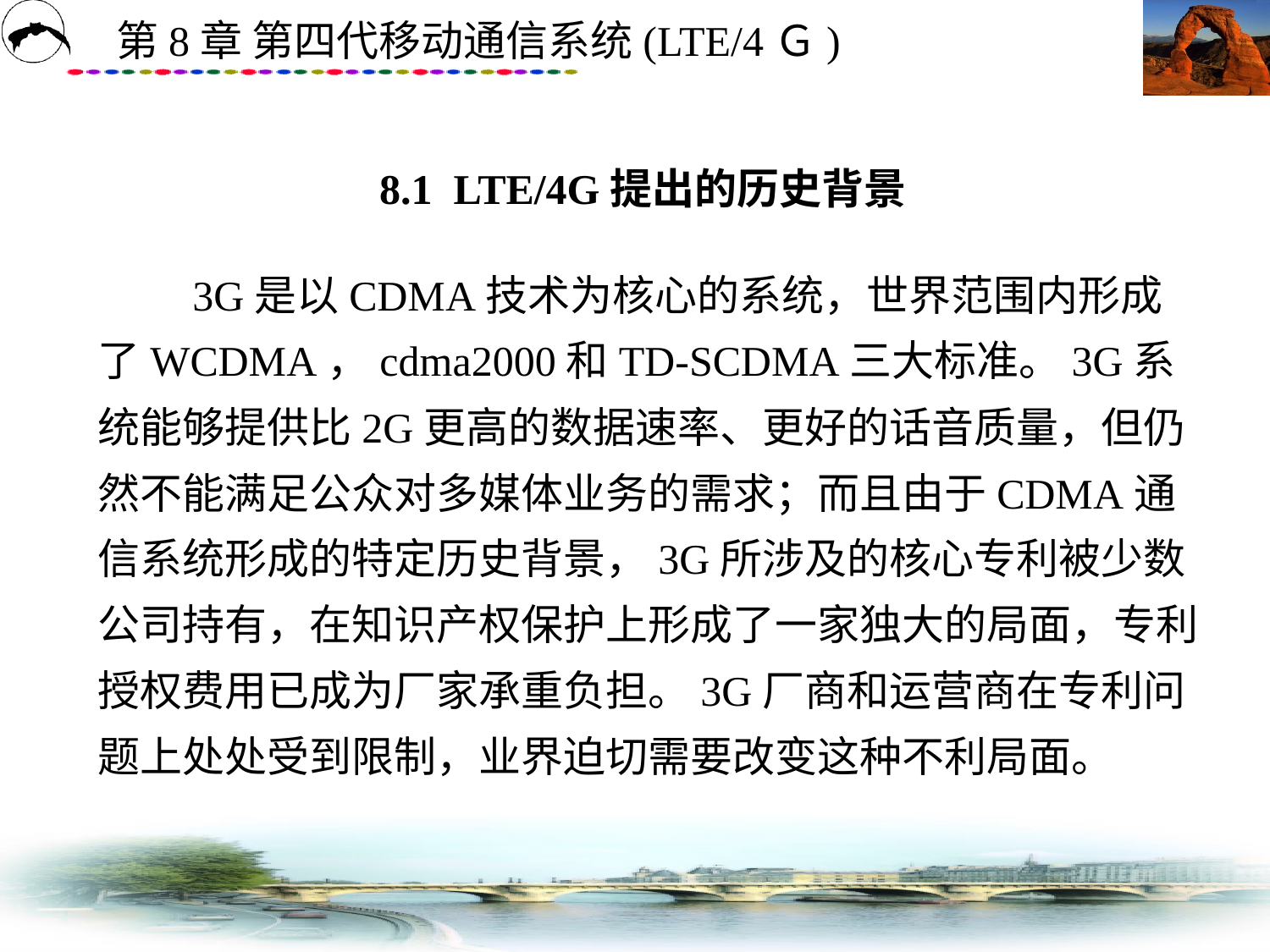

# 8.1  LTE/4G提出的历史背景

　　3G是以CDMA技术为核心的系统，世界范围内形成了WCDMA，cdma2000和TD-SCDMA三大标准。3G系统能够提供比2G更高的数据速率、更好的话音质量，但仍然不能满足公众对多媒体业务的需求；而且由于CDMA通信系统形成的特定历史背景，3G所涉及的核心专利被少数公司持有，在知识产权保护上形成了一家独大的局面，专利授权费用已成为厂家承重负担。3G厂商和运营商在专利问题上处处受到限制，业界迫切需要改变这种不利局面。